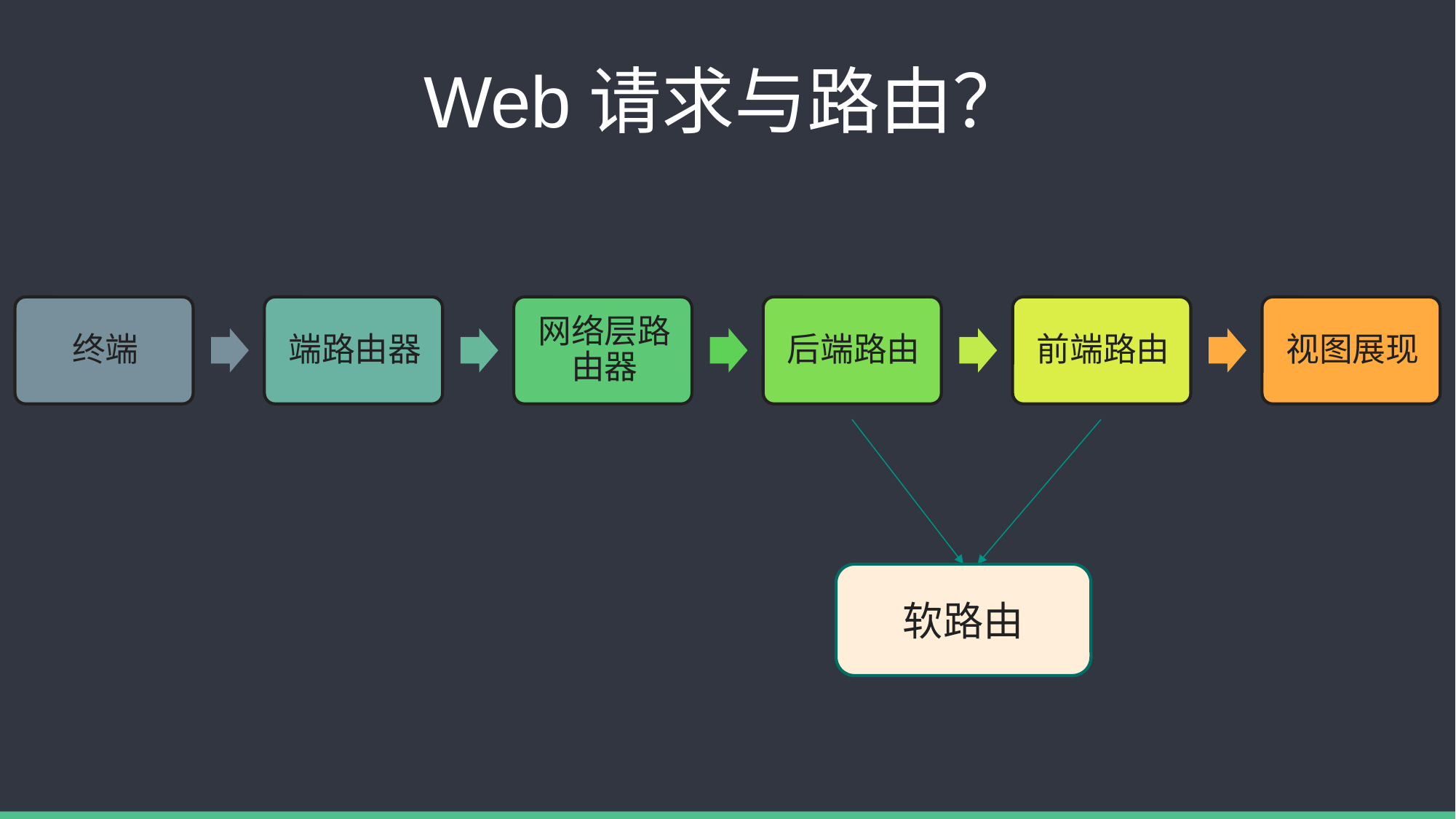

# Web请求与路由？
终端

端路由器

网络层路由器

后端路由

前端路由

视图展现
软路由